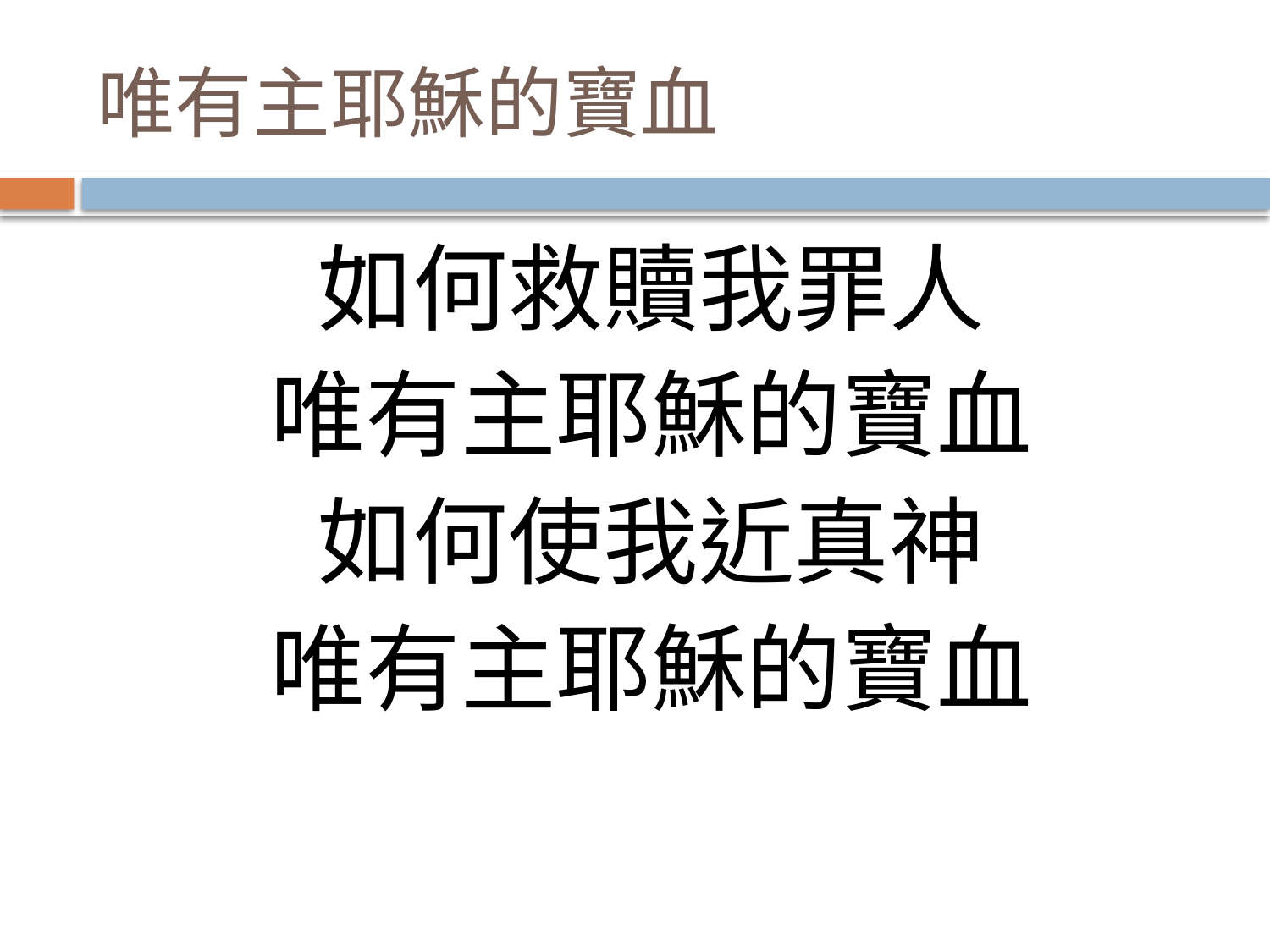

# 唯有主耶穌的寶血
如何救贖我罪人
唯有主耶穌的寶血
如何使我近真神
唯有主耶穌的寶血